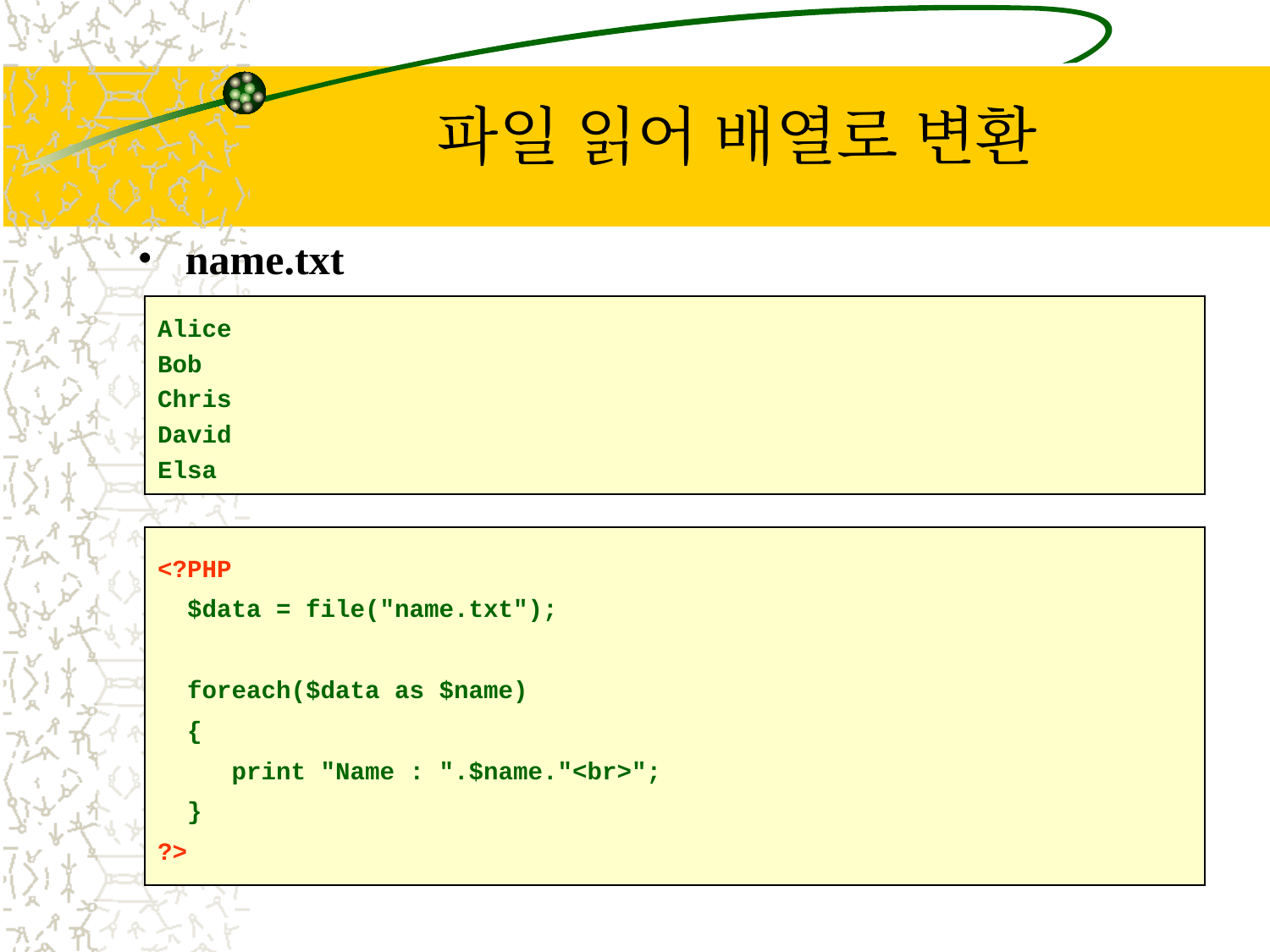

# 파일 읽어 배열로 변환
name.txt
Alice
Bob
Chris
David
Elsa
<?PHP
  $data = file("name.txt");

  foreach($data as $name)
  {
     print "Name : ".$name."<br>";
  }
?>